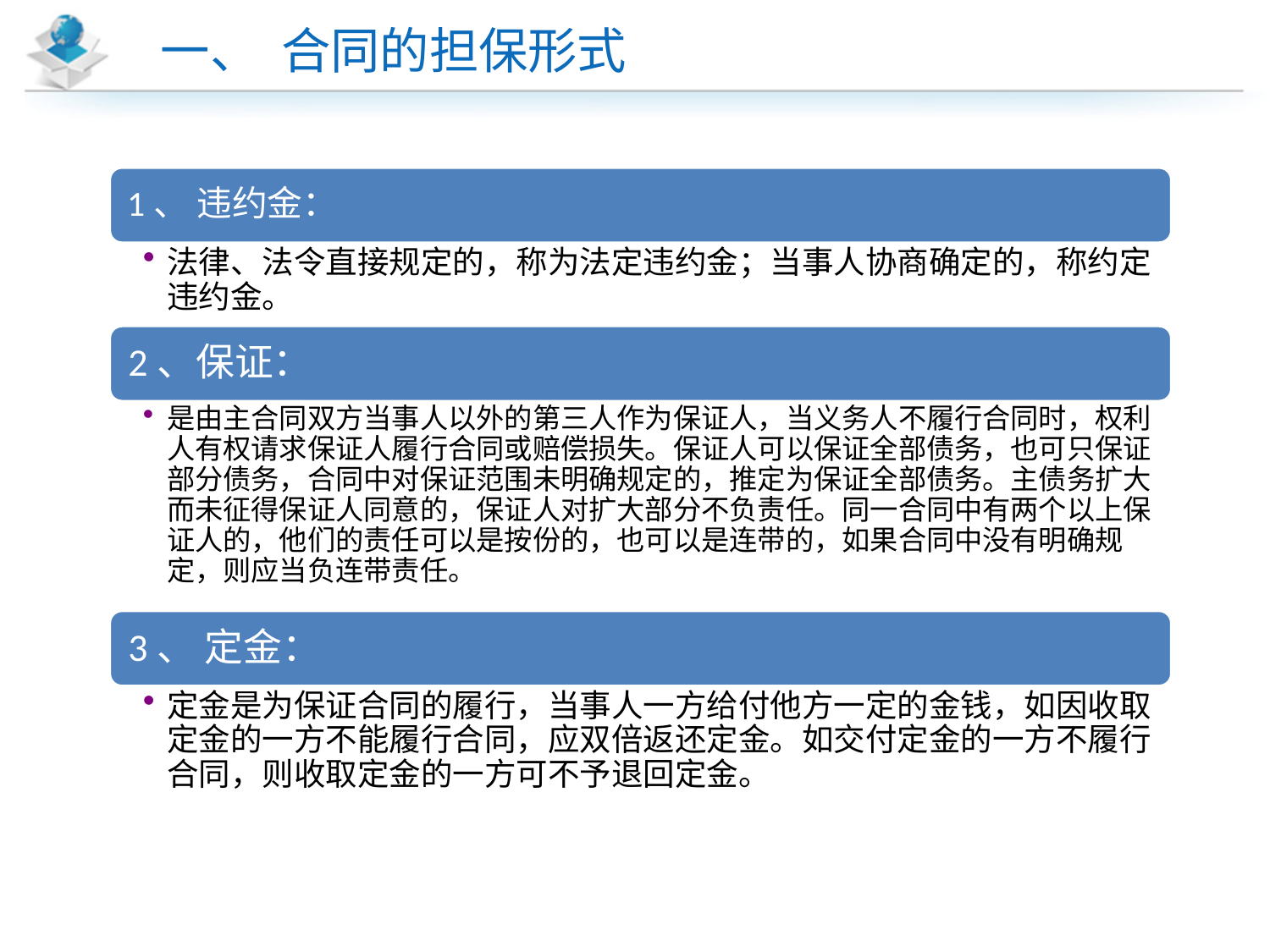

# 一、  合同的担保形式
1、 违约金：
法律、法令直接规定的，称为法定违约金；当事人协商确定的，称约定违约金。
2、保证：
是由主合同双方当事人以外的第三人作为保证人，当义务人不履行合同时，权利人有权请求保证人履行合同或赔偿损失。保证人可以保证全部债务，也可只保证部分债务，合同中对保证范围未明确规定的，推定为保证全部债务。主债务扩大而未征得保证人同意的，保证人对扩大部分不负责任。同一合同中有两个以上保证人的，他们的责任可以是按份的，也可以是连带的，如果合同中没有明确规定，则应当负连带责任。
3、 定金：
定金是为保证合同的履行，当事人一方给付他方一定的金钱，如因收取定金的一方不能履行合同，应双倍返还定金。如交付定金的一方不履行合同，则收取定金的一方可不予退回定金。